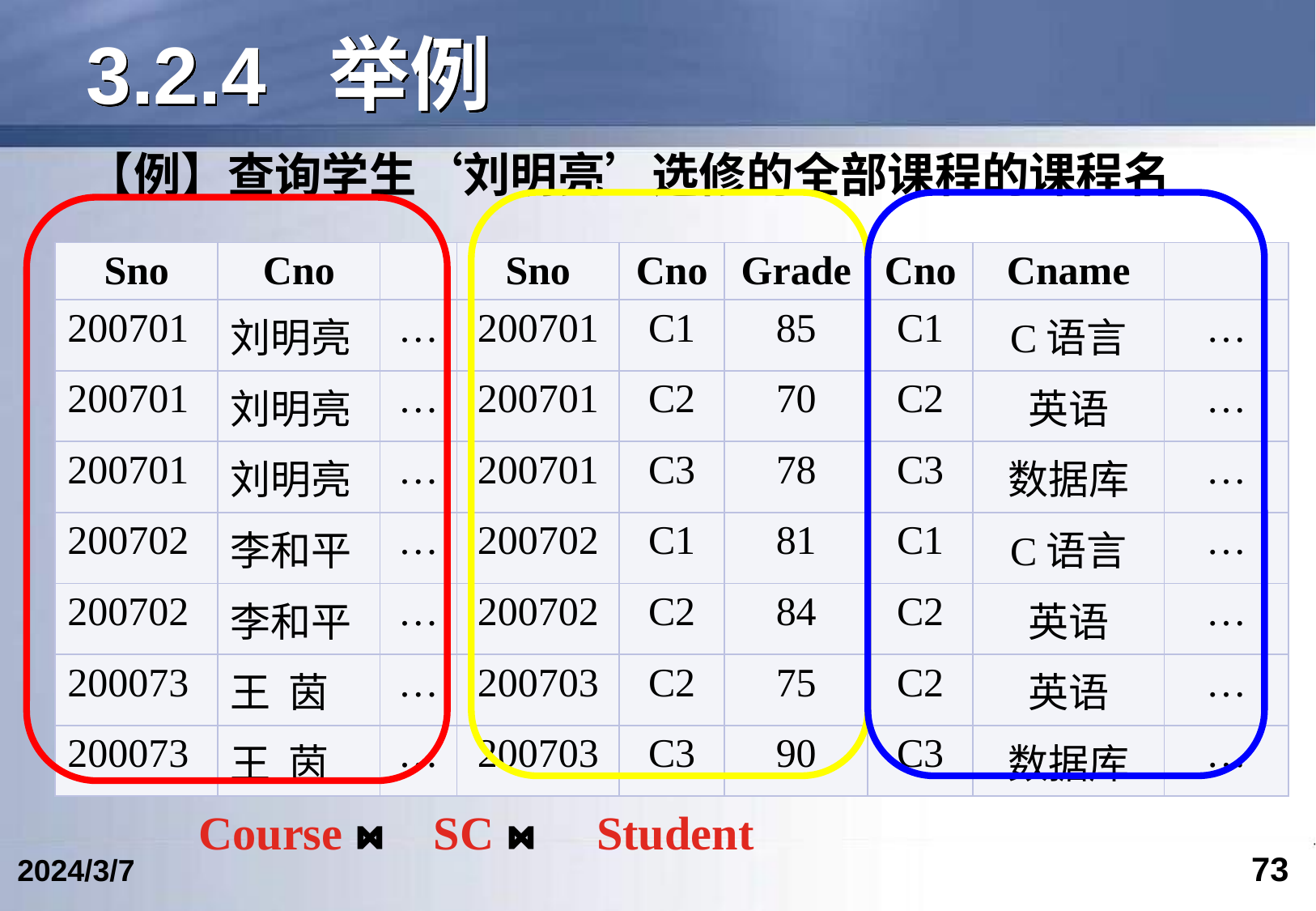

# 3.2.4	举例
【例】查询学生‘刘明亮’选修的全部课程的课程名

| Sno | Cno |  | Sno | Cno | Grade | Cno | Cname |  |
| --- | --- | --- | --- | --- | --- | --- | --- | --- |
| 200701 | 刘明亮 | … | 200701 | C1 | 85 | C1 | C语言 | … |
| 200701 | 刘明亮 | … | 200701 | C2 | 70 | C2 | 英语 | … |
| 200701 | 刘明亮 | … | 200701 | C3 | 78 | C3 | 数据库 | … |
| 200702 | 李和平 | … | 200702 | C1 | 81 | C1 | C语言 | … |
| 200702 | 李和平 | … | 200702 | C2 | 84 | C2 | 英语 | … |
| 200073 | 王 茵 | … | 200703 | C2 | 75 | C2 | 英语 | … |
| 200073 | 王 茵 | … | 200703 | C3 | 90 | C3 | 数据库 | … |
Course ⋈    SC ⋈     Student
73
2024/3/7